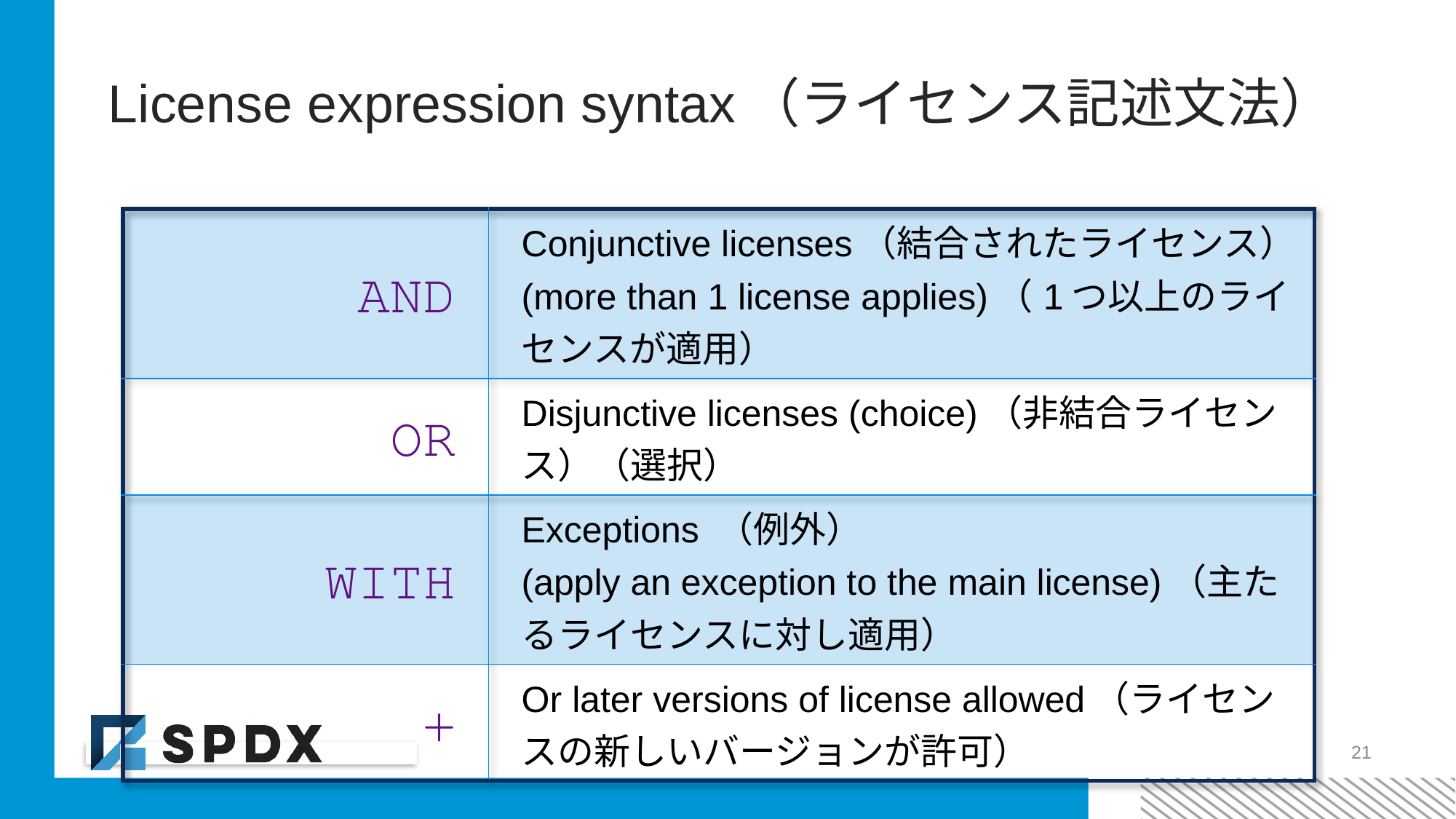

# License expression syntax（ライセンス記述文法）
| AND | Conjunctive licenses（結合されたライセンス） (more than 1 license applies)（1つ以上のライセンスが適用） |
| --- | --- |
| OR | Disjunctive licenses (choice)（非結合ライセンス）（選択） |
| WITH | Exceptions （例外） (apply an exception to the main license)（主たるライセンスに対し適用） |
| + | Or later versions of license allowed（ライセンスの新しいバージョンが許可） |
21